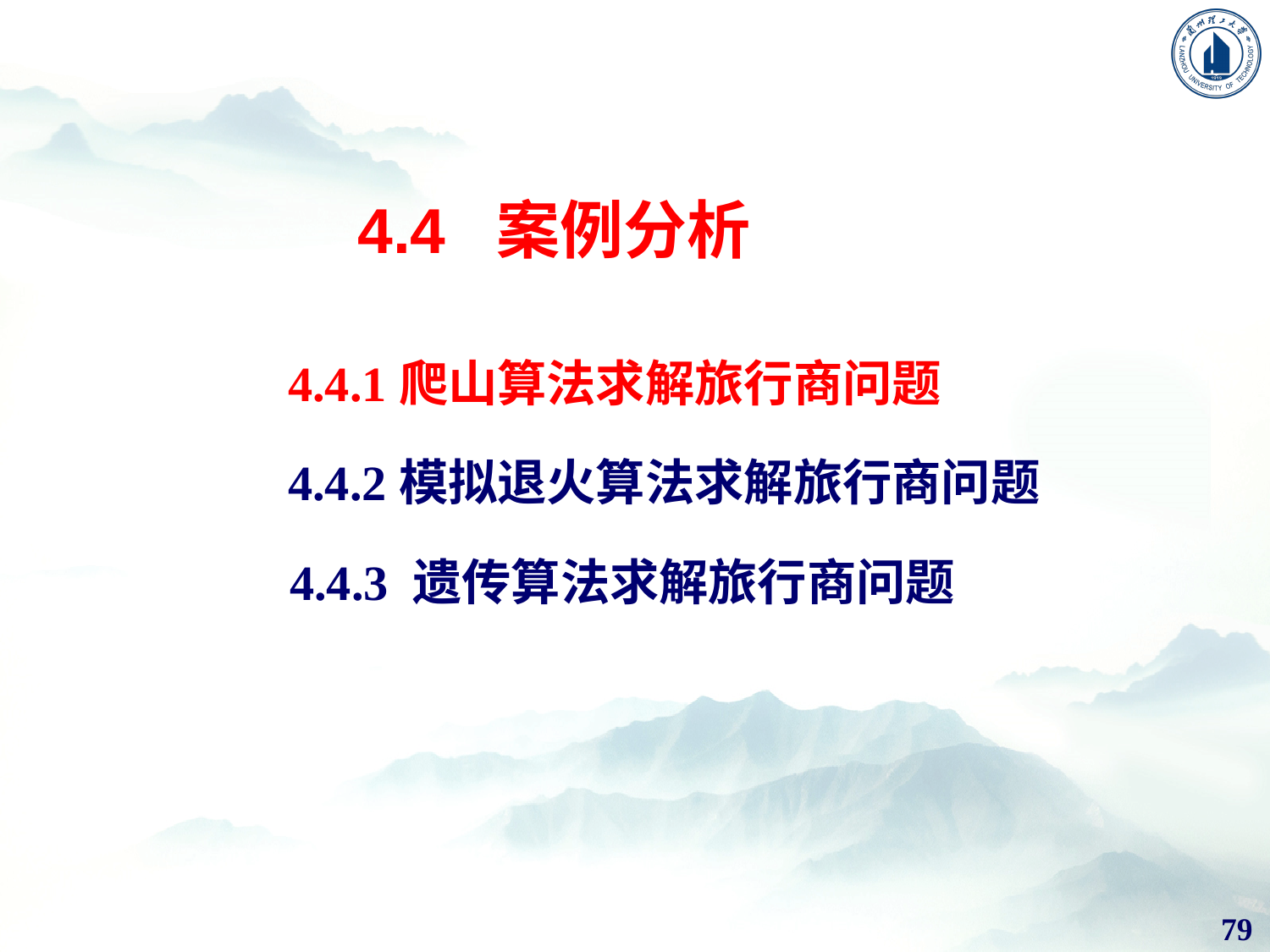

# 4.4  案例分析
4.4.1爬山算法求解旅行商问题
4.4.2模拟退火算法求解旅行商问题
   4.4.3 遗传算法求解旅行商问题

79